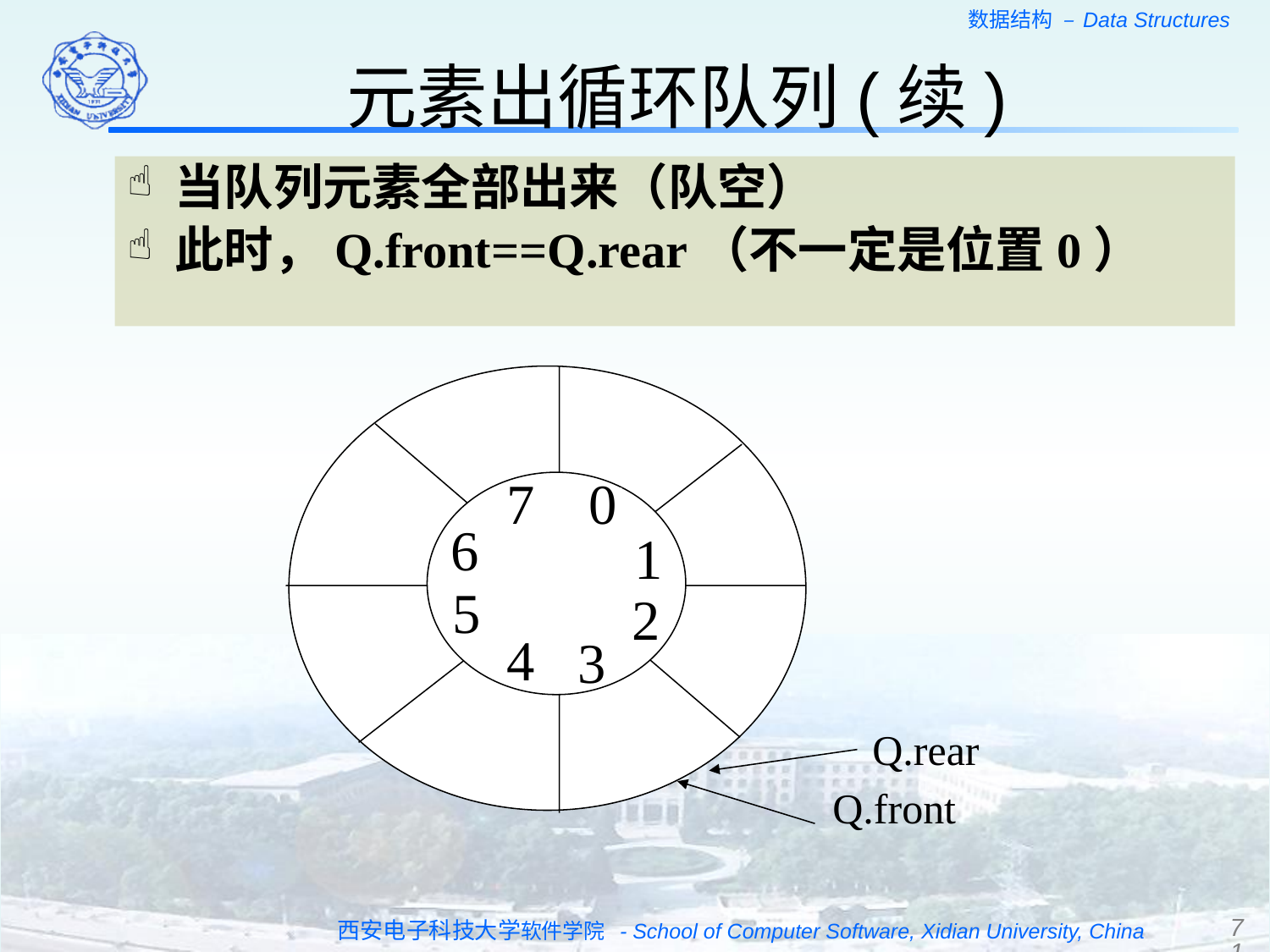

元素出循环队列(续)
当队列元素全部出来（队空）
此时，Q.front==Q.rear（不一定是位置0）

7
0
6
1

5
2
4
3
Q.rear

Q.front
71